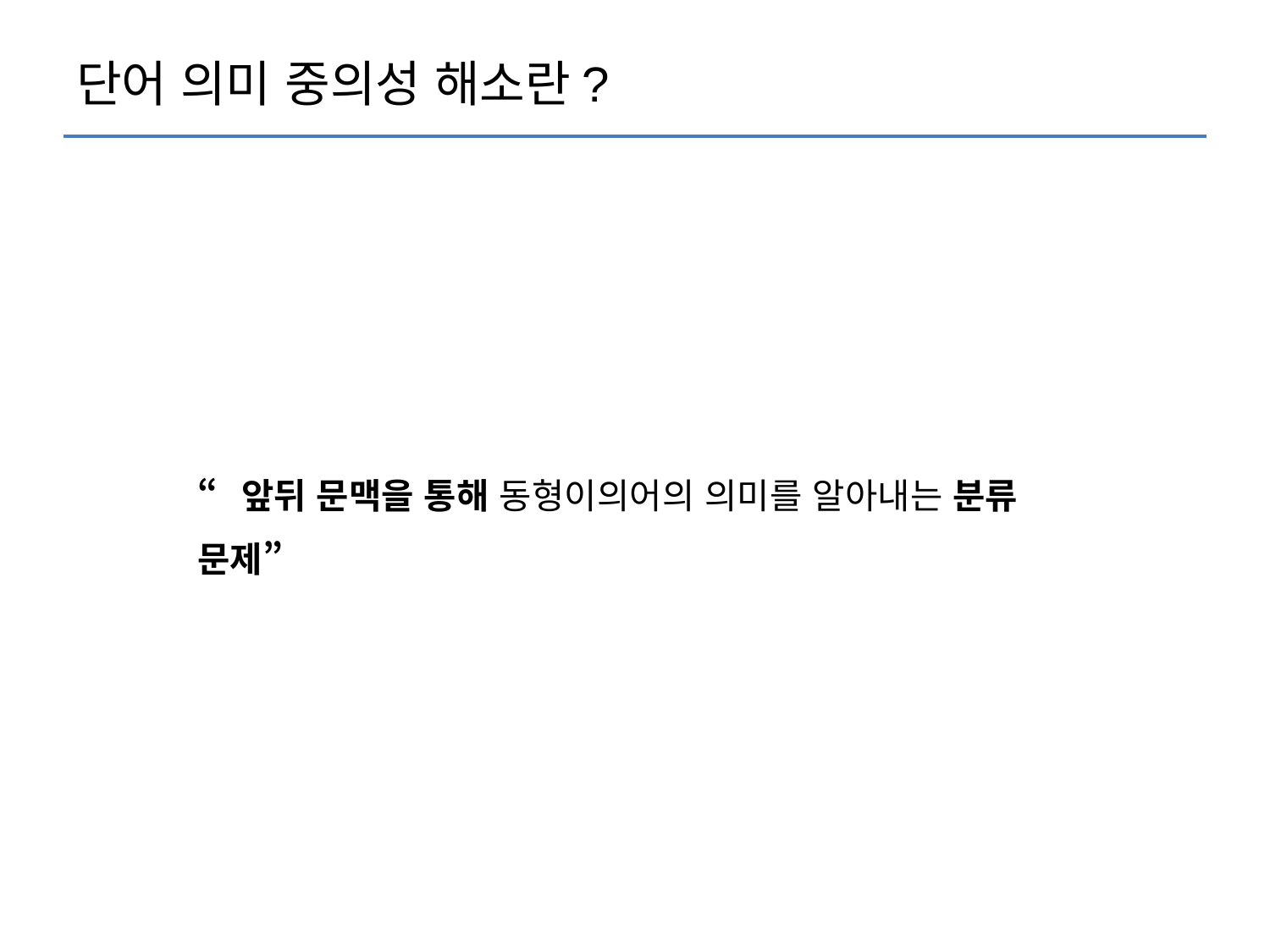

# 단어 의미 중의성 해소란?
“앞뒤 문맥을 통해 동형이의어의 의미를 알아내는 분류 문제”